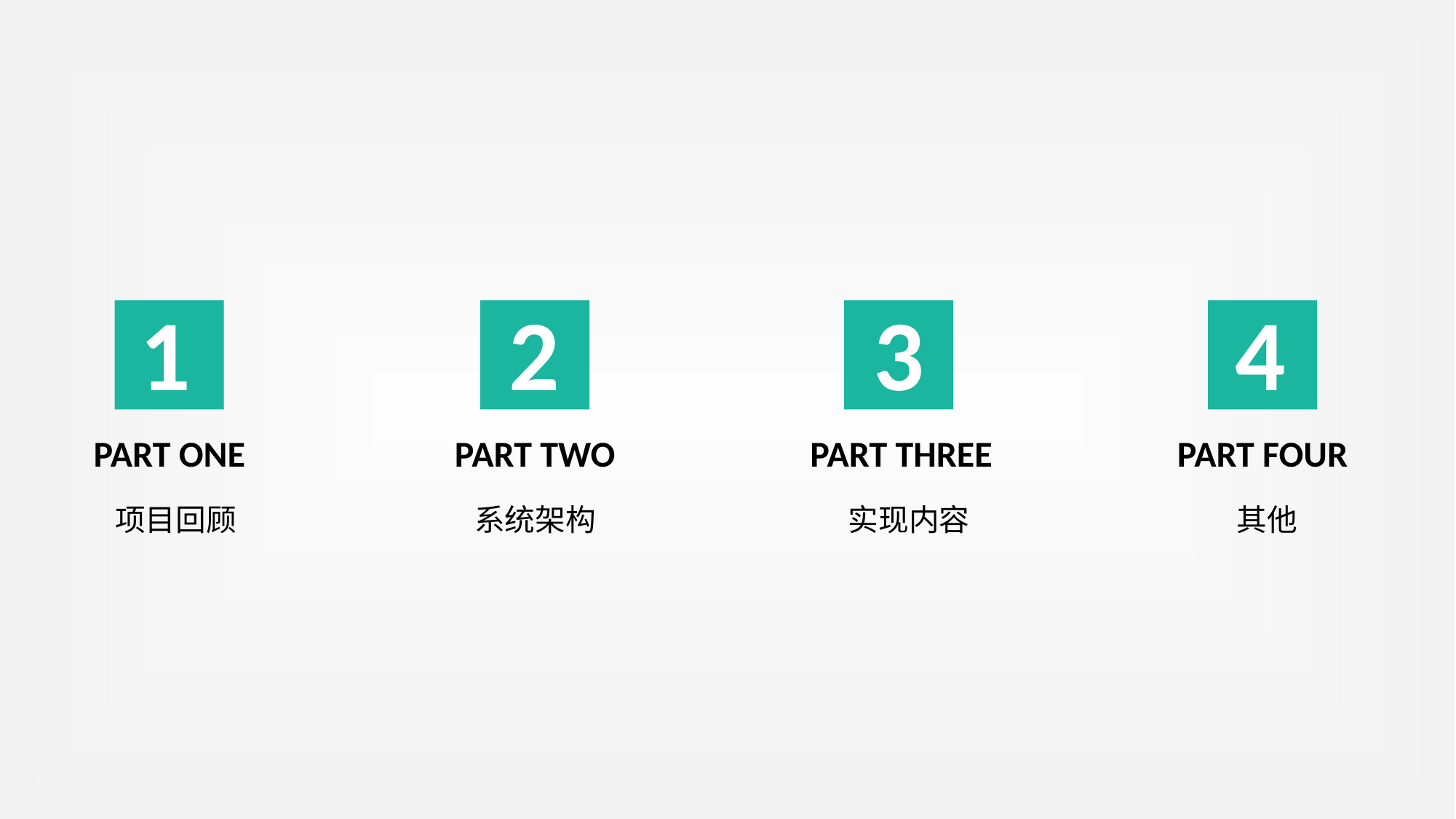

1

2

3

4

PART ONE
PART TWO
PART THREE
PART FOUR
项目回顾
系统架构
实现内容
其他